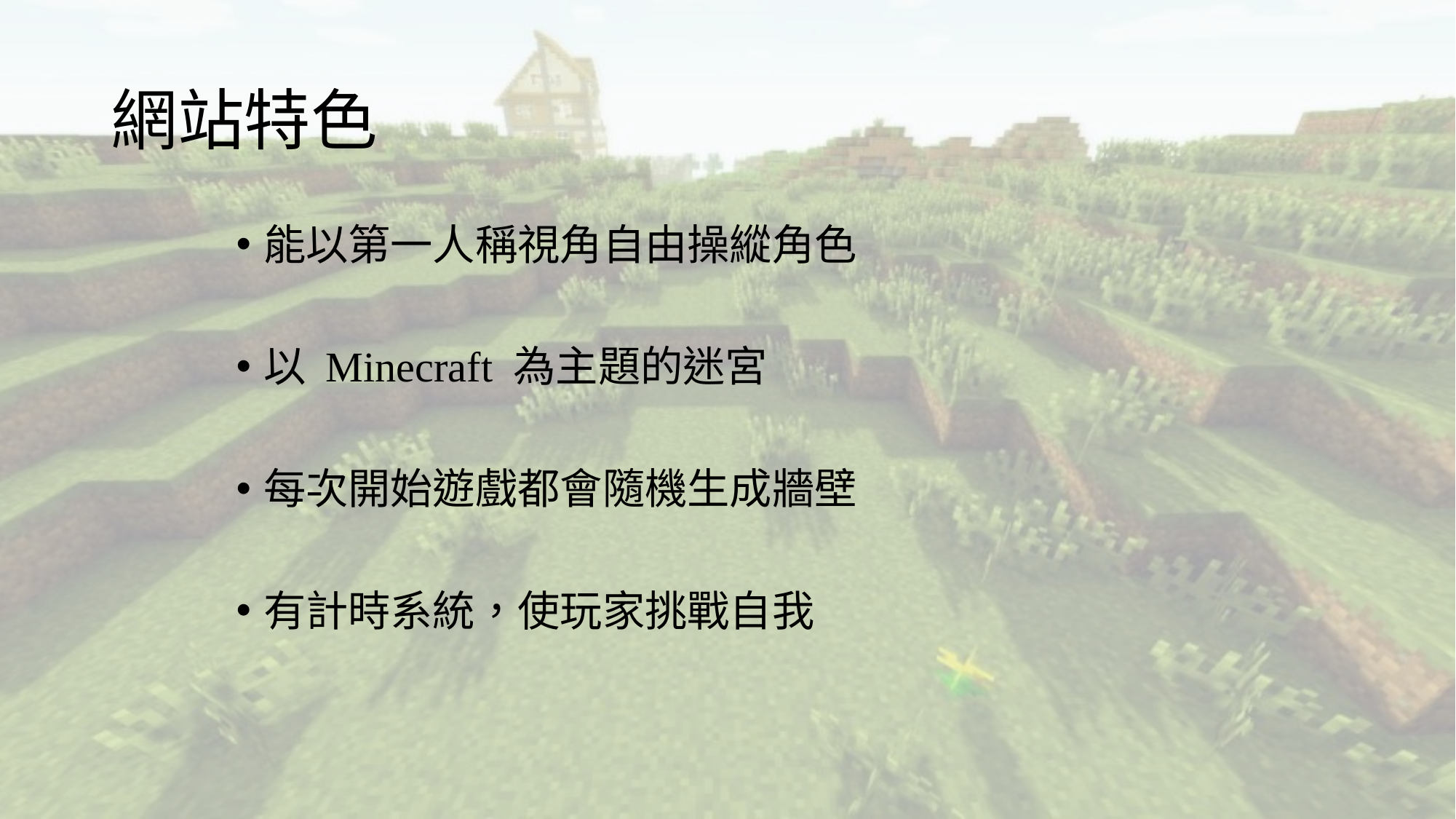

# 網站特色
能以第一人稱視角自由操縱角色

以 Minecraft 為主題的迷宮

每次開始遊戲都會隨機生成牆壁

有計時系統，使玩家挑戰自我